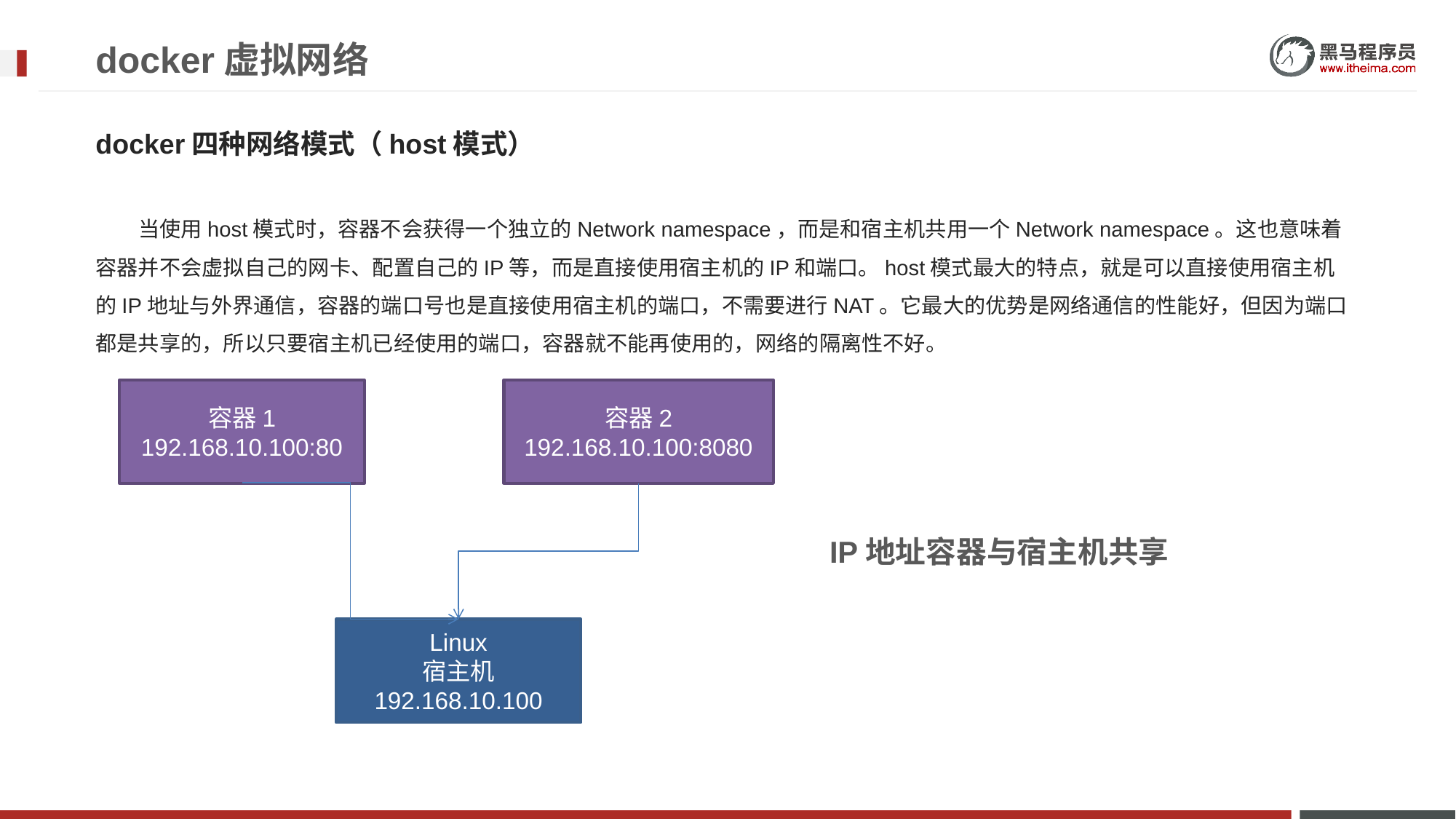

# docker虚拟网络
docker四种网络模式（host模式）
        当使用host模式时，容器不会获得一个独立的Network namespace，而是和宿主机共用一个Network namespace。这也意味着容器并不会虚拟自己的网卡、配置自己的IP等，而是直接使用宿主机的IP和端口。host模式最大的特点，就是可以直接使用宿主机的IP地址与外界通信，容器的端口号也是直接使用宿主机的端口，不需要进行NAT。它最大的优势是网络通信的性能好，但因为端口都是共享的，所以只要宿主机已经使用的端口，容器就不能再使用的，网络的隔离性不好。
容器1
192.168.10.100:80
容器2
192.168.10.100:8080
Linux
宿主机
192.168.10.100
IP地址容器与宿主机共享